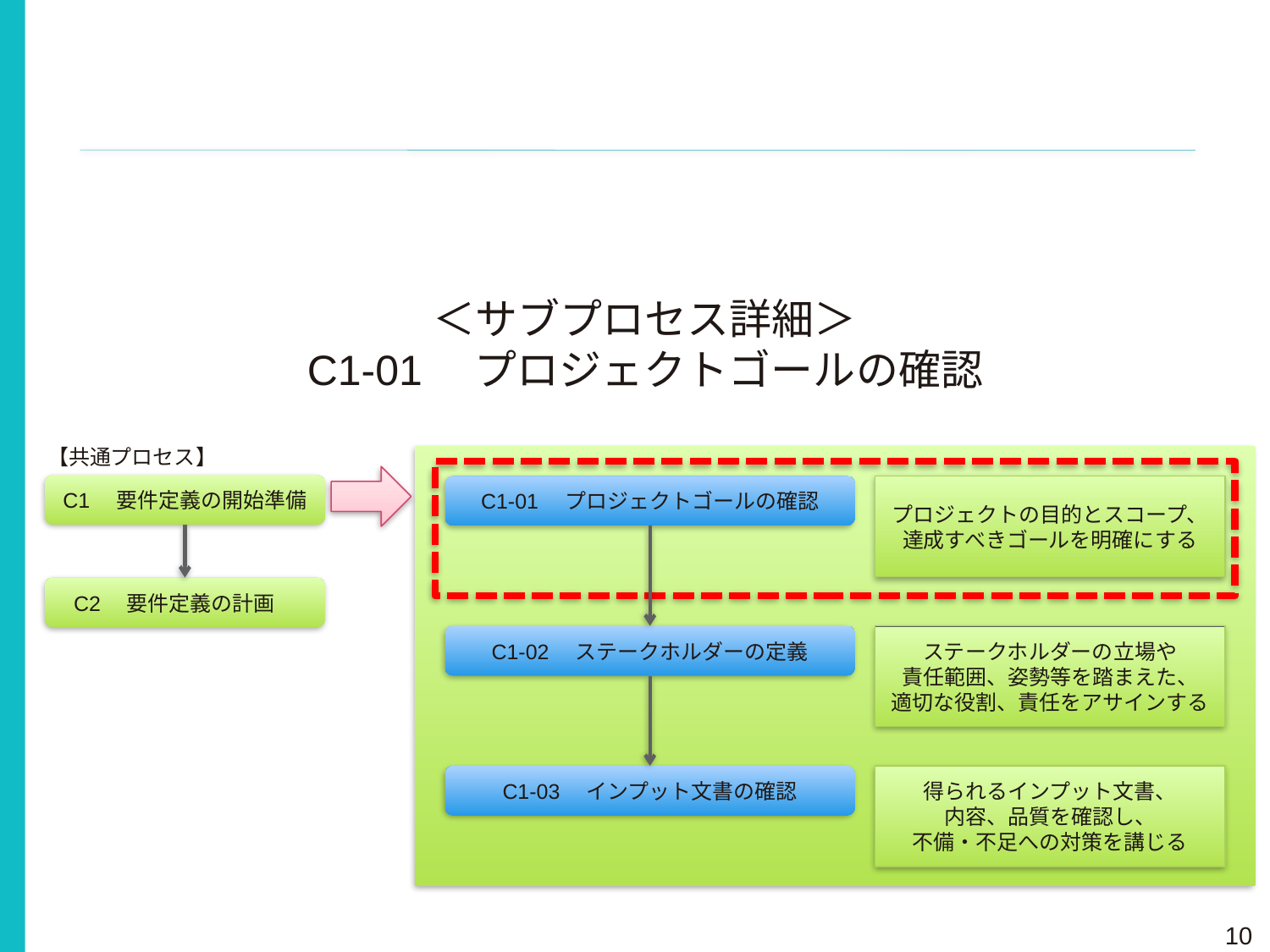

＜サブプロセス詳細＞
C1-01　プロジェクトゴールの確認
【共通プロセス】

C1　要件定義の開始準備
C1-01　プロジェクトゴールの確認
プロジェクトの目的とスコープ、
達成すべきゴールを明確にする
C2　要件定義の計画
C1-02　ステークホルダーの定義
ステークホルダーの立場や
責任範囲、姿勢等を踏まえた、
適切な役割、責任をアサインする
C1-03　インプット文書の確認
得られるインプット文書、
内容、品質を確認し、
不備・不足への対策を講じる
10